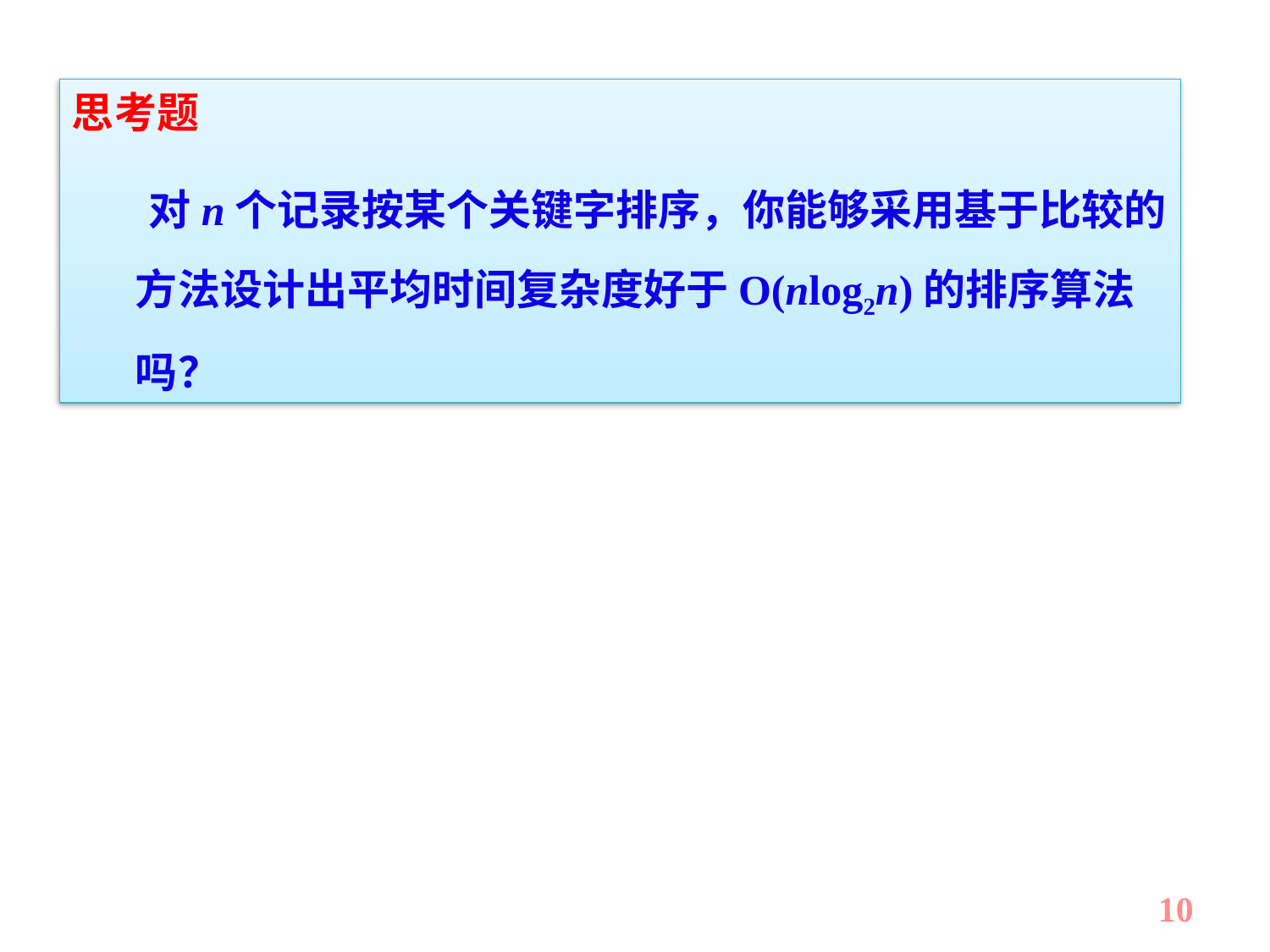

思考题
       对n个记录按某个关键字排序，你能够采用基于比较的方法设计出平均时间复杂度好于O(nlog2n)的排序算法吗？
10